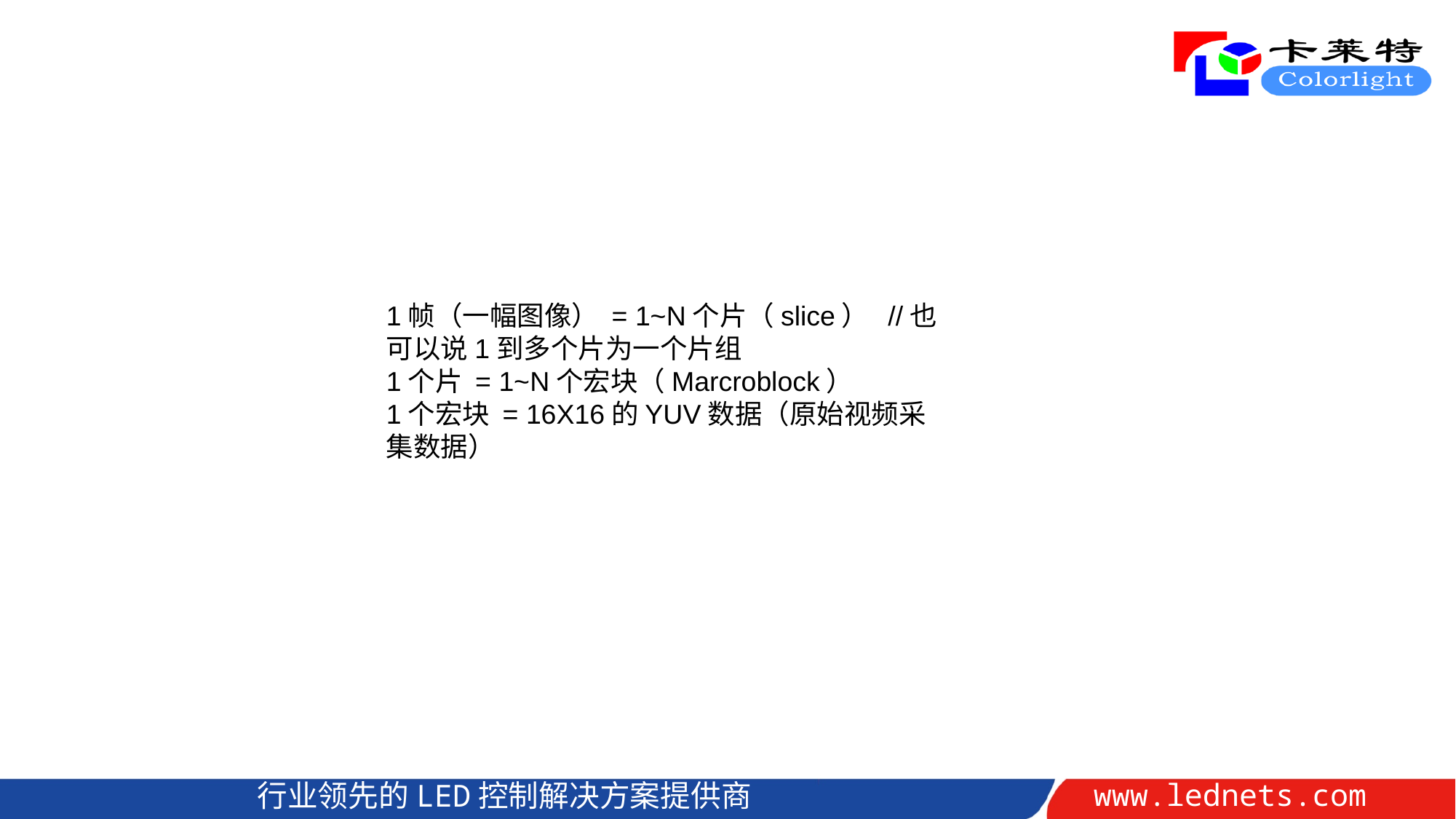

#
1帧（一幅图像） = 1~N个片（slice）  //也可以说1到多个片为一个片组
1个片 = 1~N个宏块（Marcroblock）
1个宏块 = 16X16的YUV数据（原始视频采集数据）